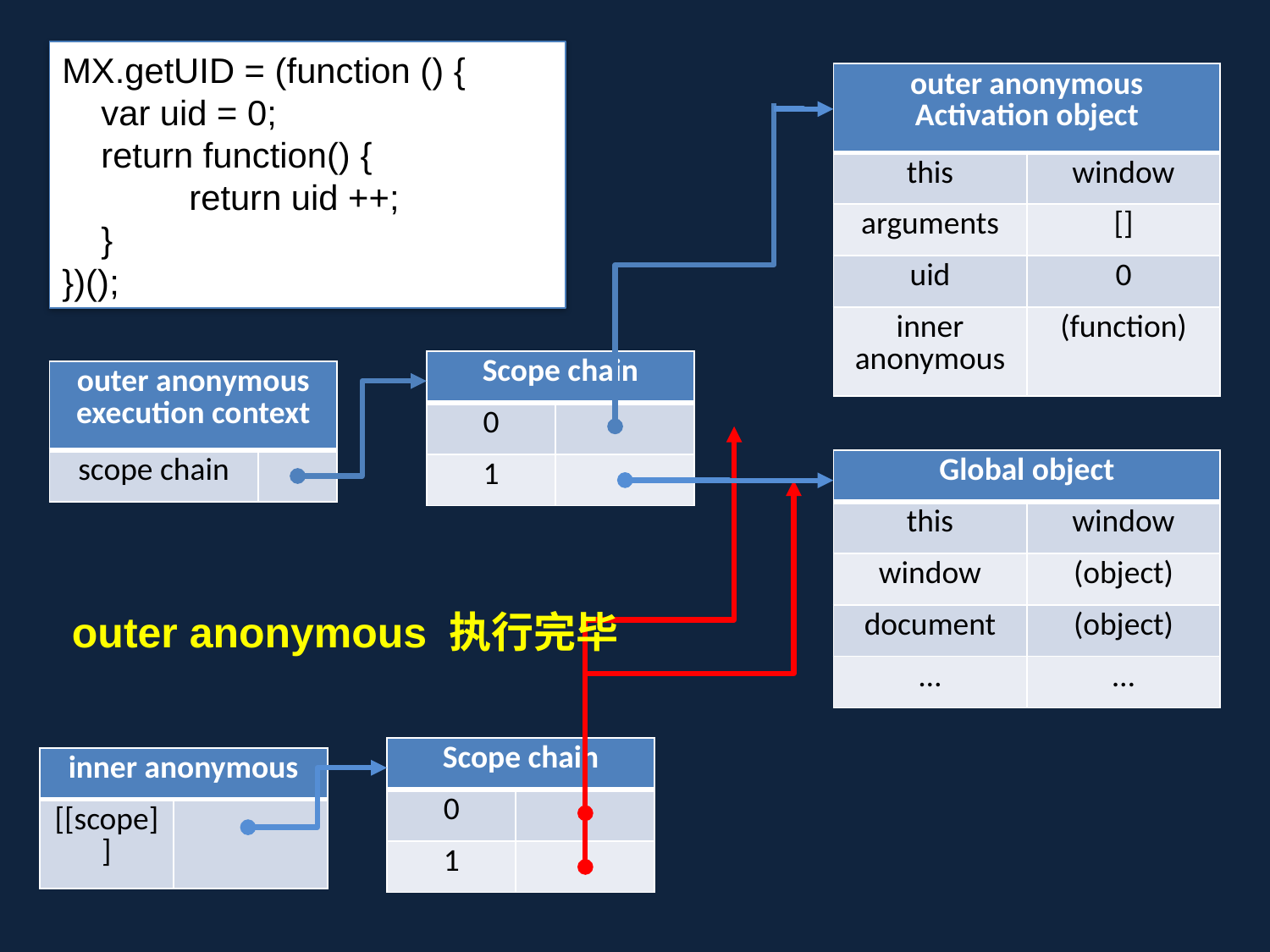

MX.getUID = (function () {
    var uid = 0;
    return function() {
	return uid ++;
    }
})();
| outer anonymous Activation object |  |
| --- | --- |
| this | window |
| arguments | [] |
| uid | 0 |
| inner anonymous | (function) |
| Scope chain |  |
| --- | --- |
| 0 |  |
| 1 |  |
| outer anonymous execution context |  |
| --- | --- |
| scope chain |  |
| Global object |  |
| --- | --- |
| this | window |
| window | (object) |
| document | (object) |
| … | … |
outer anonymous 执行完毕
| Scope chain |  |
| --- | --- |
| 0 |  |
| 1 |  |
| inner anonymous |  |
| --- | --- |
| [[scope]] |  |